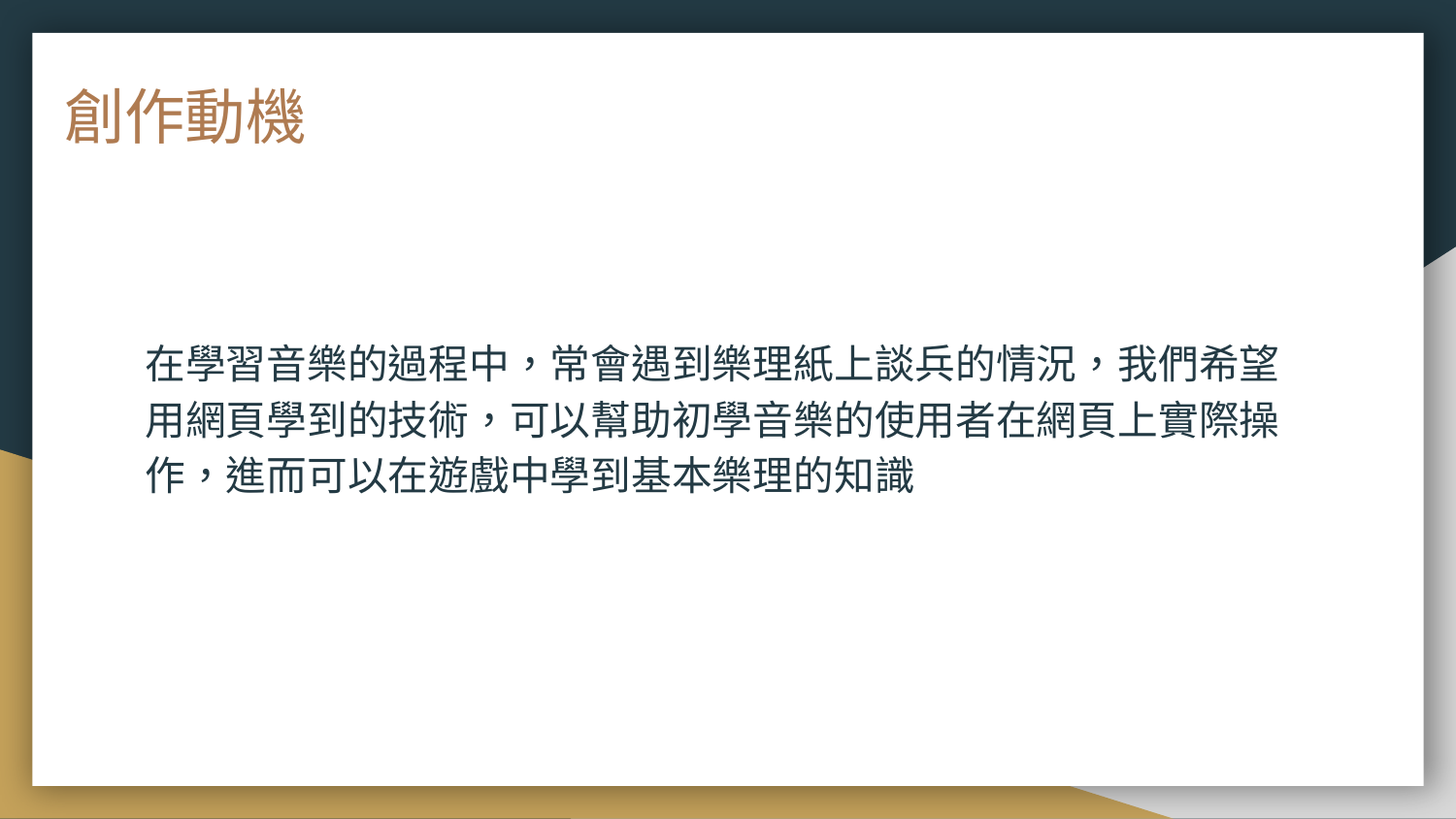

# 創作動機
在學習音樂的過程中，常會遇到樂理紙上談兵的情況，我們希望用網頁學到的技術，可以幫助初學音樂的使用者在網頁上實際操作，進而可以在遊戲中學到基本樂理的知識